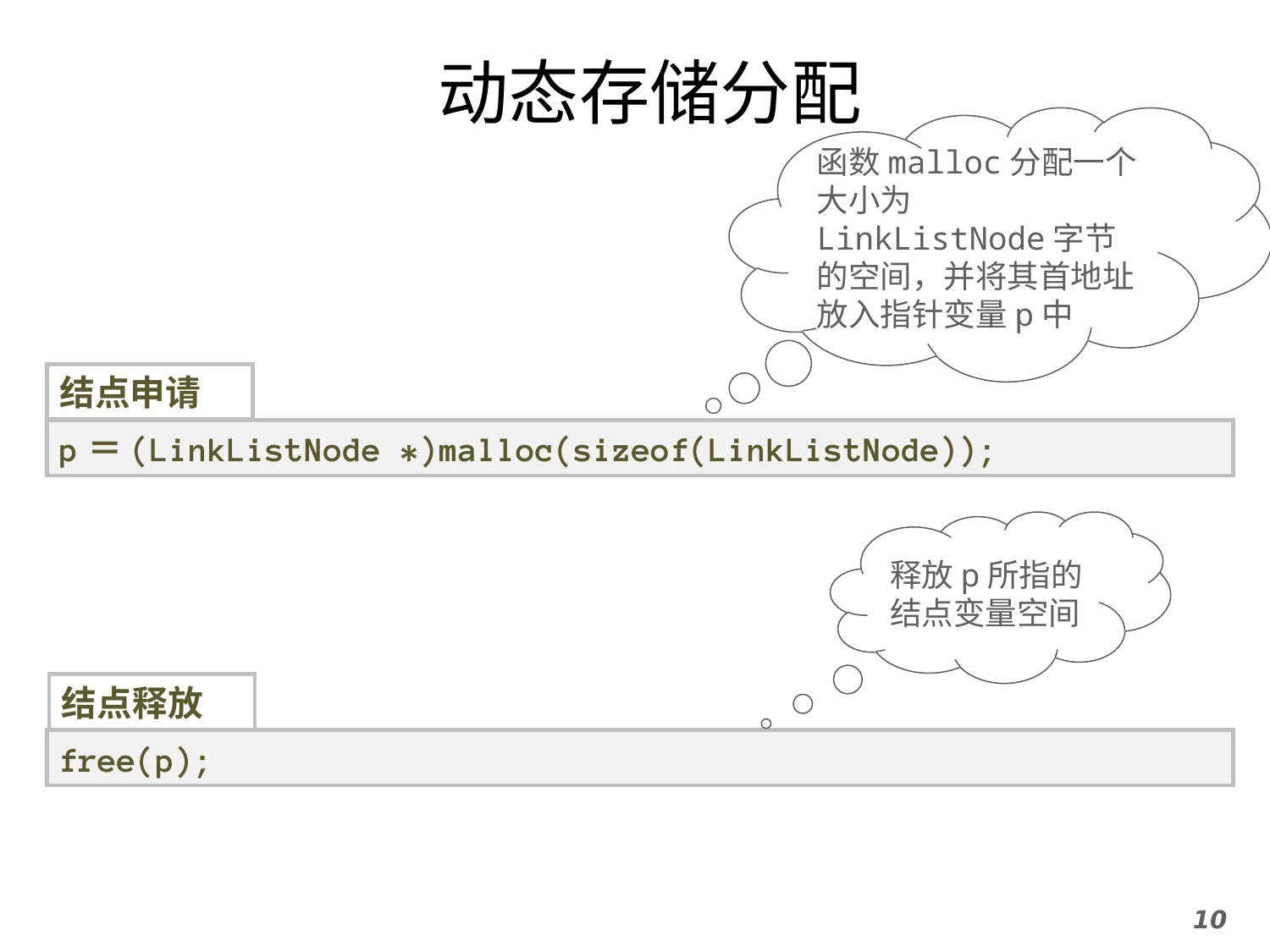

# 动态存储分配
函数malloc分配一个大小为LinkListNode字节的空间，并将其首地址放入指针变量p中
结点申请
p＝(LinkListNode *)malloc(sizeof(LinkListNode));
释放p所指的结点变量空间
结点释放
free(p);
10